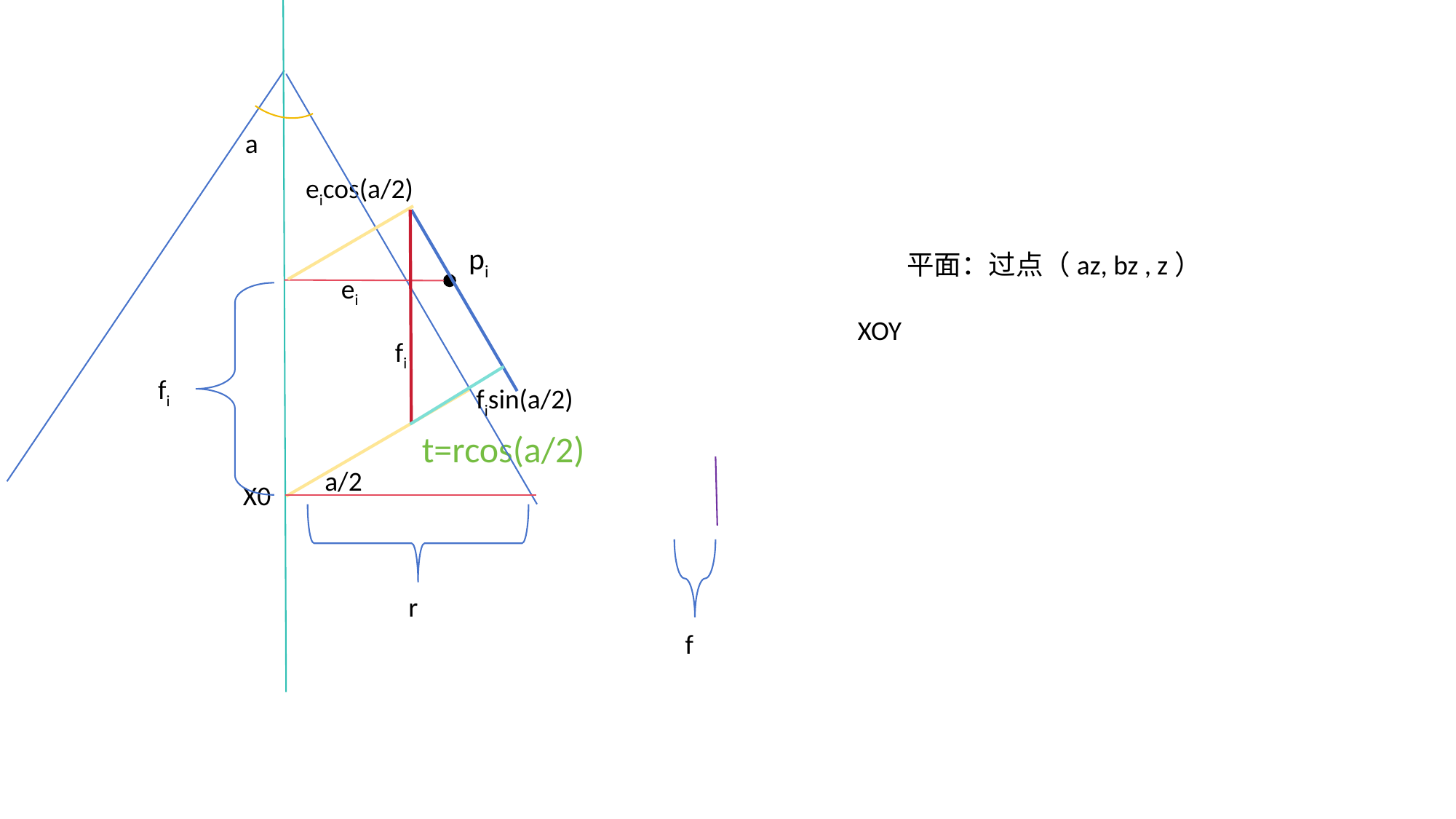

直线：过0点，法向（a, b , 1）

а
eicos(а/2)
pi
平面：过点（az, bz , z）
ei

XOY
fi
fi
fisin(a/2)
t=rcos(а/2)

а/2
X0

r
f